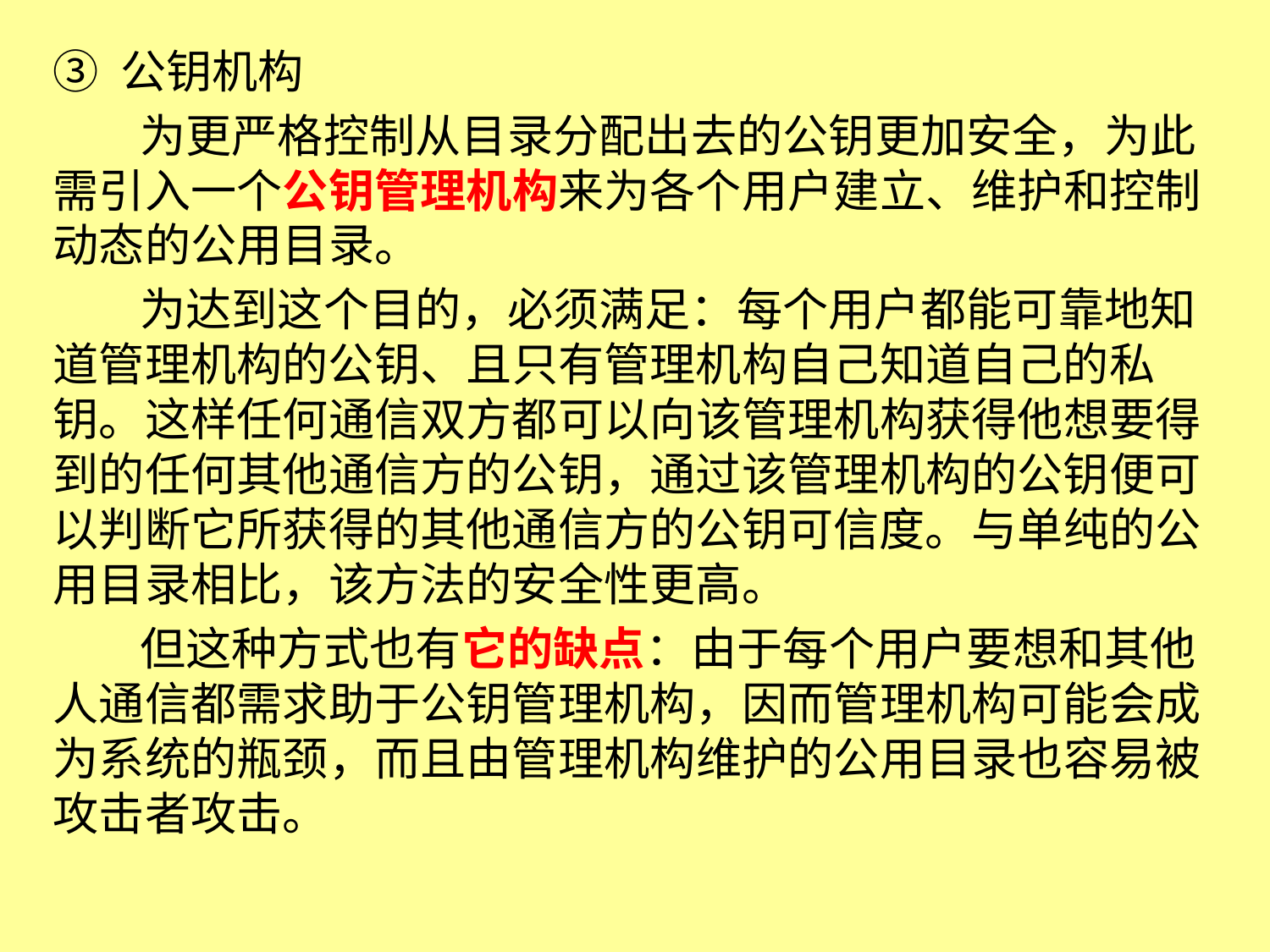

③ 公钥机构
为更严格控制从目录分配出去的公钥更加安全，为此需引入一个公钥管理机构来为各个用户建立、维护和控制动态的公用目录。
为达到这个目的，必须满足：每个用户都能可靠地知道管理机构的公钥、且只有管理机构自己知道自己的私钥。这样任何通信双方都可以向该管理机构获得他想要得到的任何其他通信方的公钥，通过该管理机构的公钥便可以判断它所获得的其他通信方的公钥可信度。与单纯的公用目录相比，该方法的安全性更高。
但这种方式也有它的缺点：由于每个用户要想和其他人通信都需求助于公钥管理机构，因而管理机构可能会成为系统的瓶颈，而且由管理机构维护的公用目录也容易被攻击者攻击。